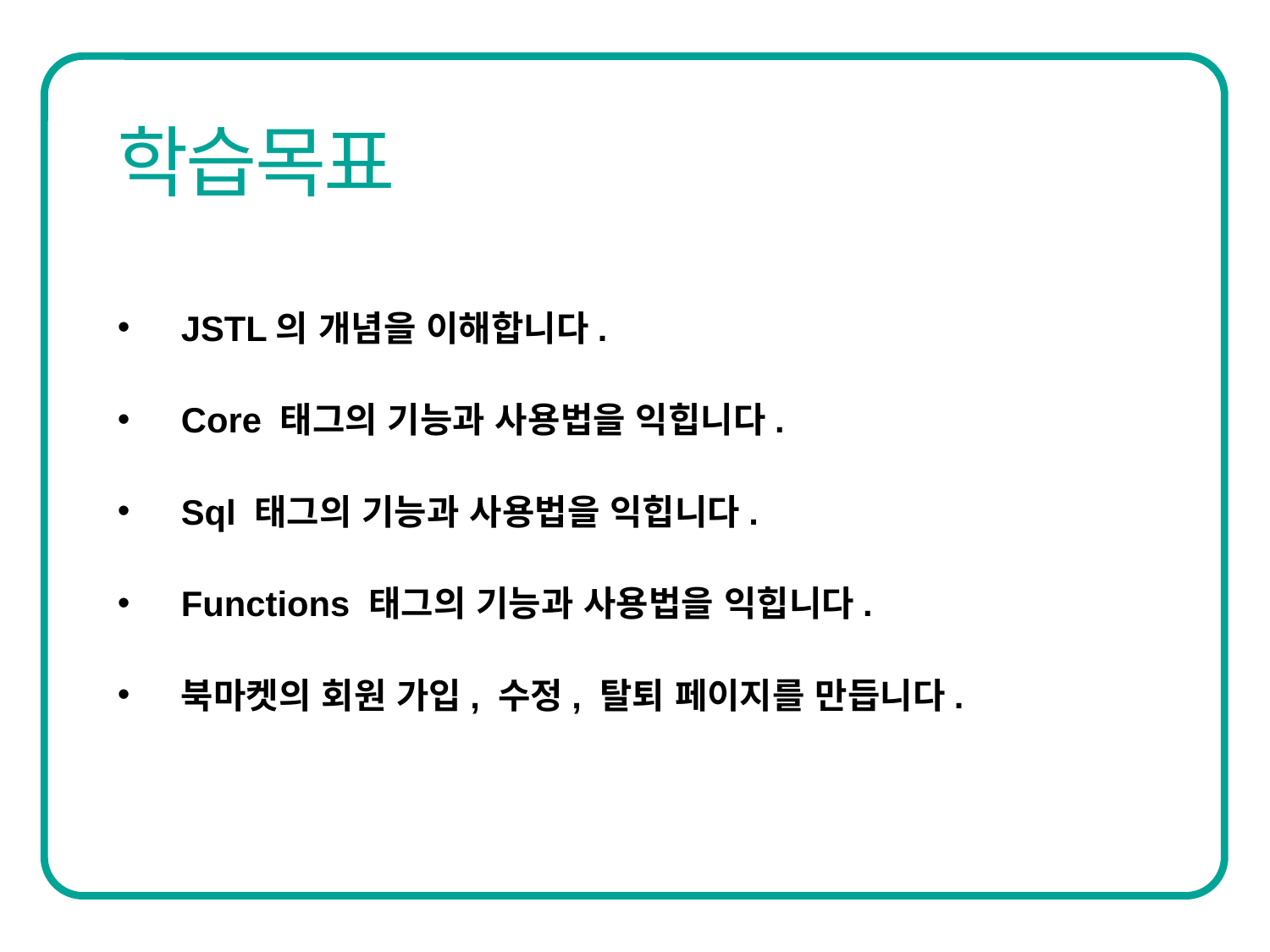

JSTL의 개념을 이해합니다.
Core 태그의 기능과 사용법을 익힙니다.
Sql 태그의 기능과 사용법을 익힙니다.
Functions 태그의 기능과 사용법을 익힙니다.
북마켓의 회원 가입, 수정, 탈퇴 페이지를 만듭니다.